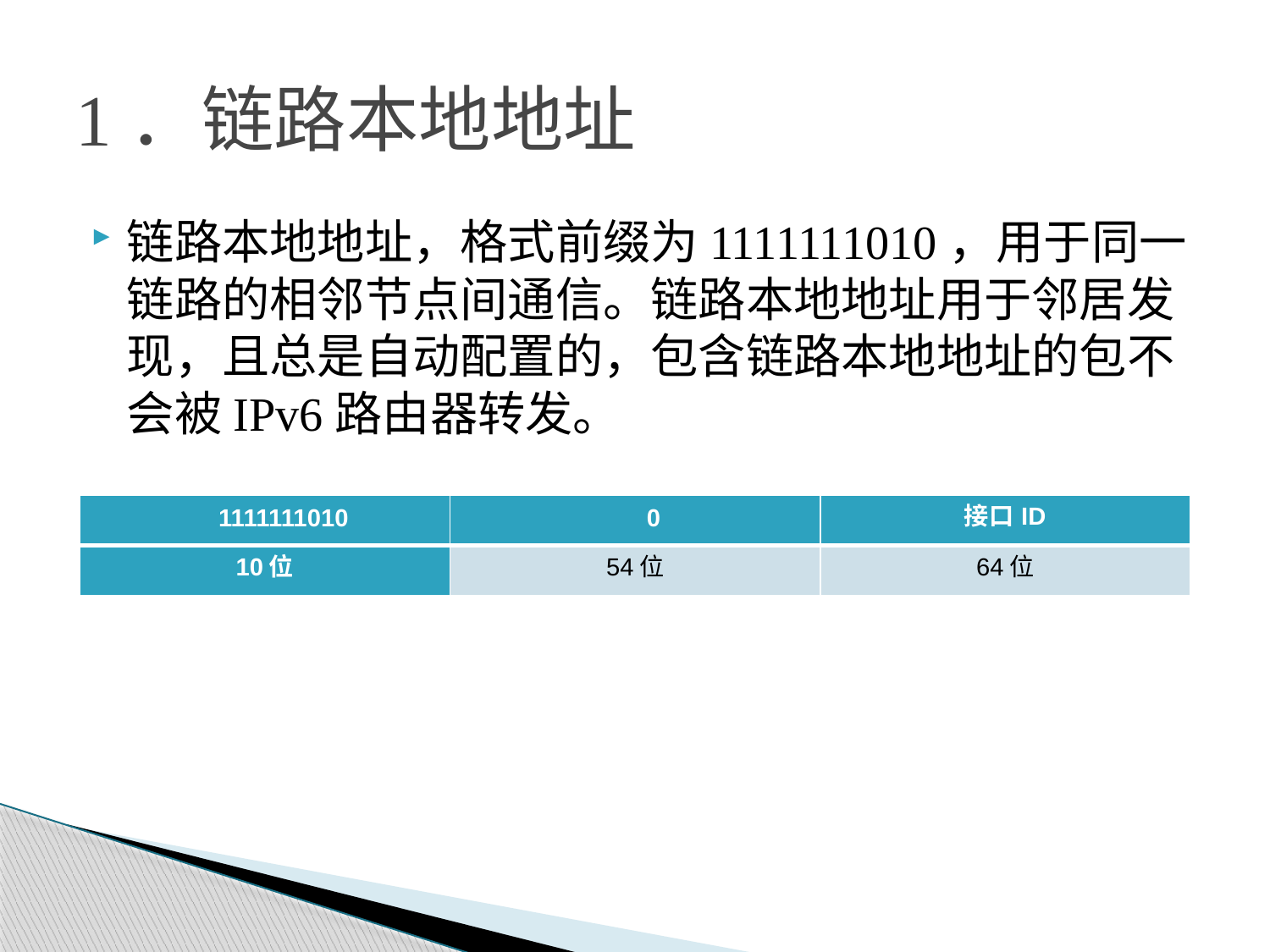

# 1．链路本地地址
链路本地地址，格式前缀为1111111010，用于同一链路的相邻节点间通信。链路本地地址用于邻居发现，且总是自动配置的，包含链路本地地址的包不会被IPv6路由器转发。
| 1111111010 | 0 | 接口ID |
| --- | --- | --- |
| 10位 | 54位 | 64位 |